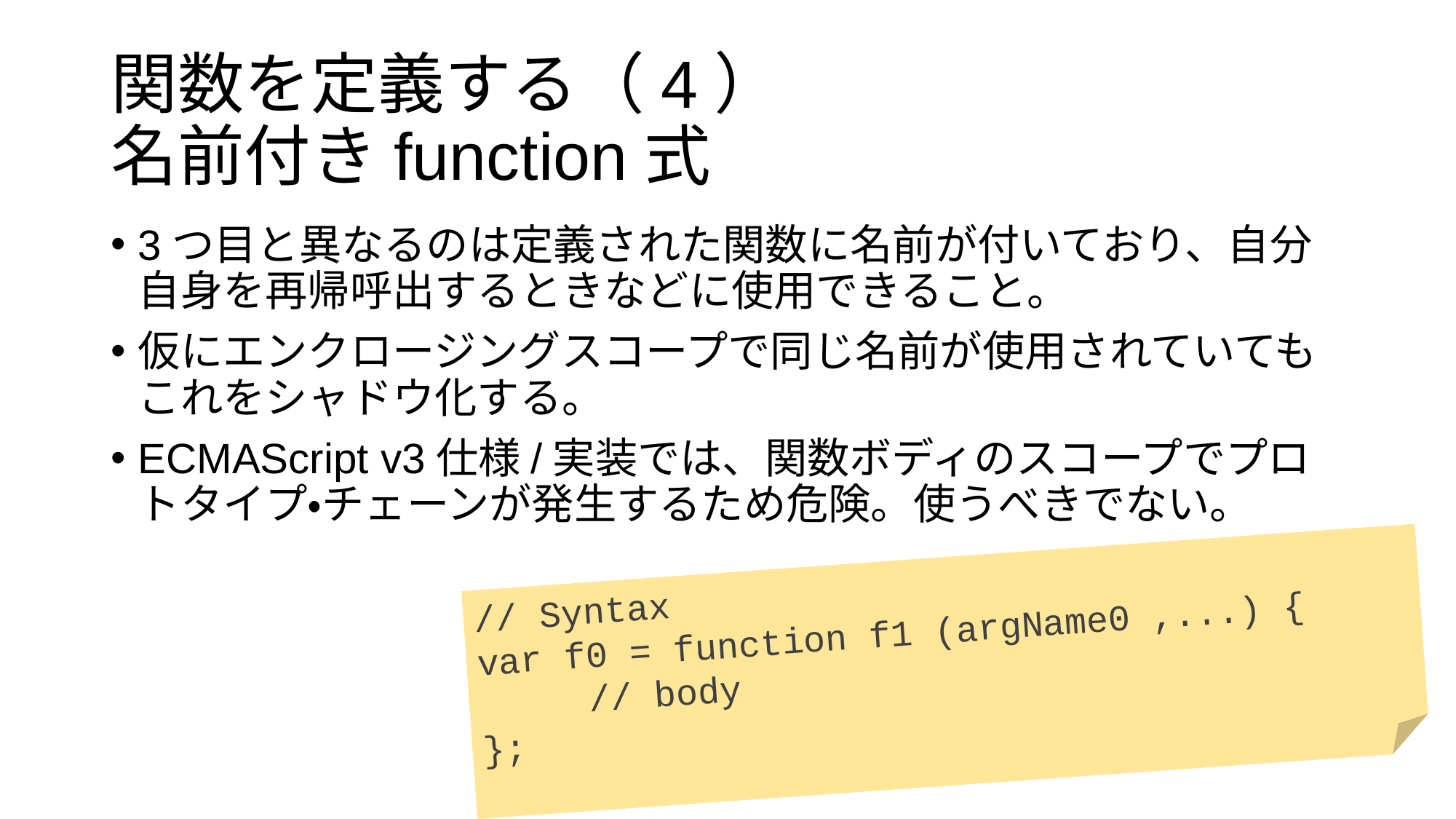

# 関数を定義する（4） 名前付きfunction式
3つ目と異なるのは定義された関数に名前が付いており、自分自身を再帰呼出するときなどに使用できること。
仮にエンクロージングスコープで同じ名前が使用されていてもこれをシャドウ化する。
ECMAScript v3仕様/実装では、関数ボディのスコープでプロトタイプ・チェーンが発生するため危険。使うべきでない。

// Syntax
var f0 = function f1 (argName0 ,...) {
	// body
};